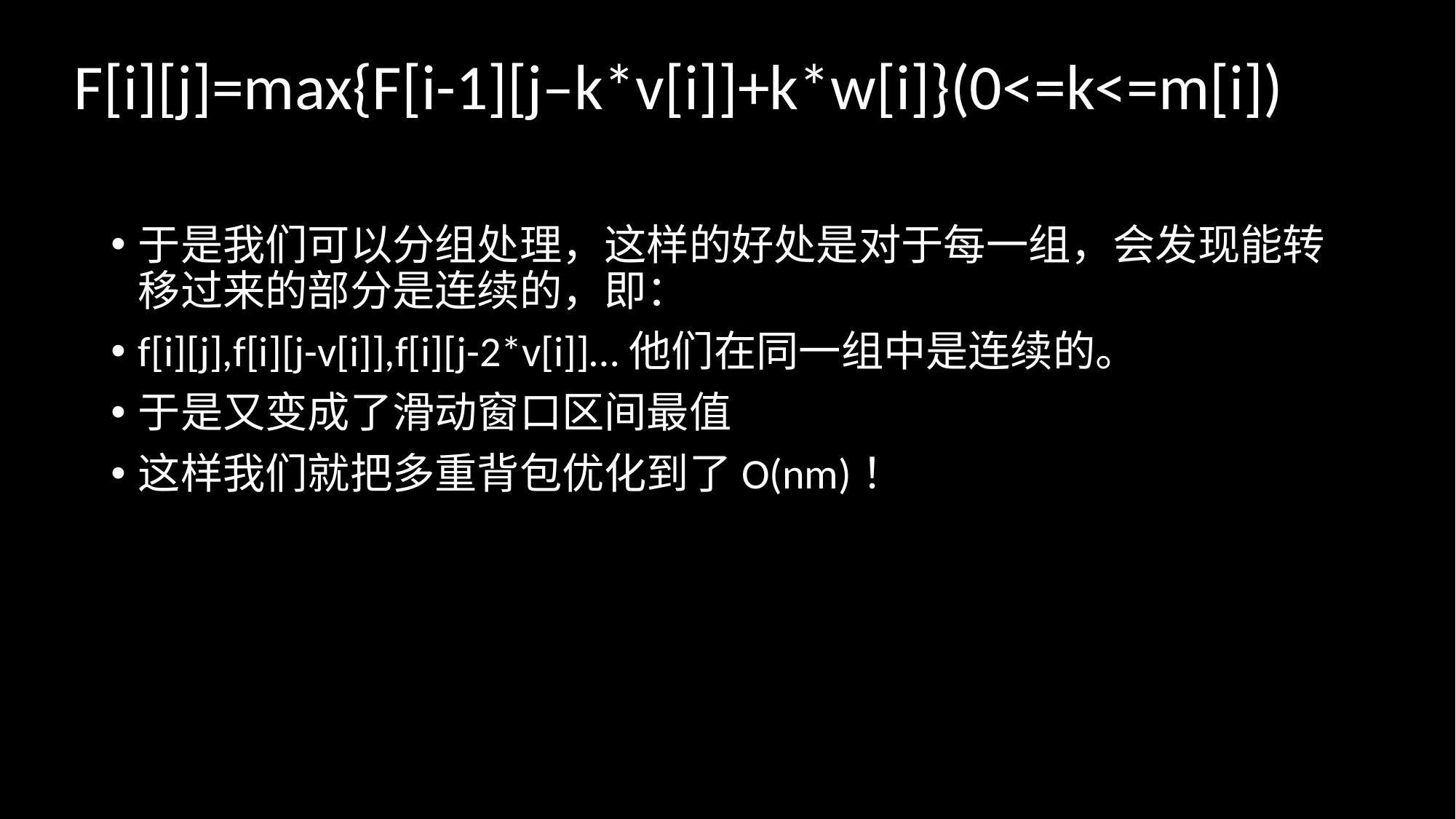

# F[i][j]=max{F[i-1][j–k*v[i]]+k*w[i]}(0<=k<=m[i])
于是我们可以分组处理，这样的好处是对于每一组，会发现能转移过来的部分是连续的，即：
f[i][j],f[i][j-v[i]],f[i][j-2*v[i]]…他们在同一组中是连续的。
于是又变成了滑动窗口区间最值
这样我们就把多重背包优化到了O(nm)！